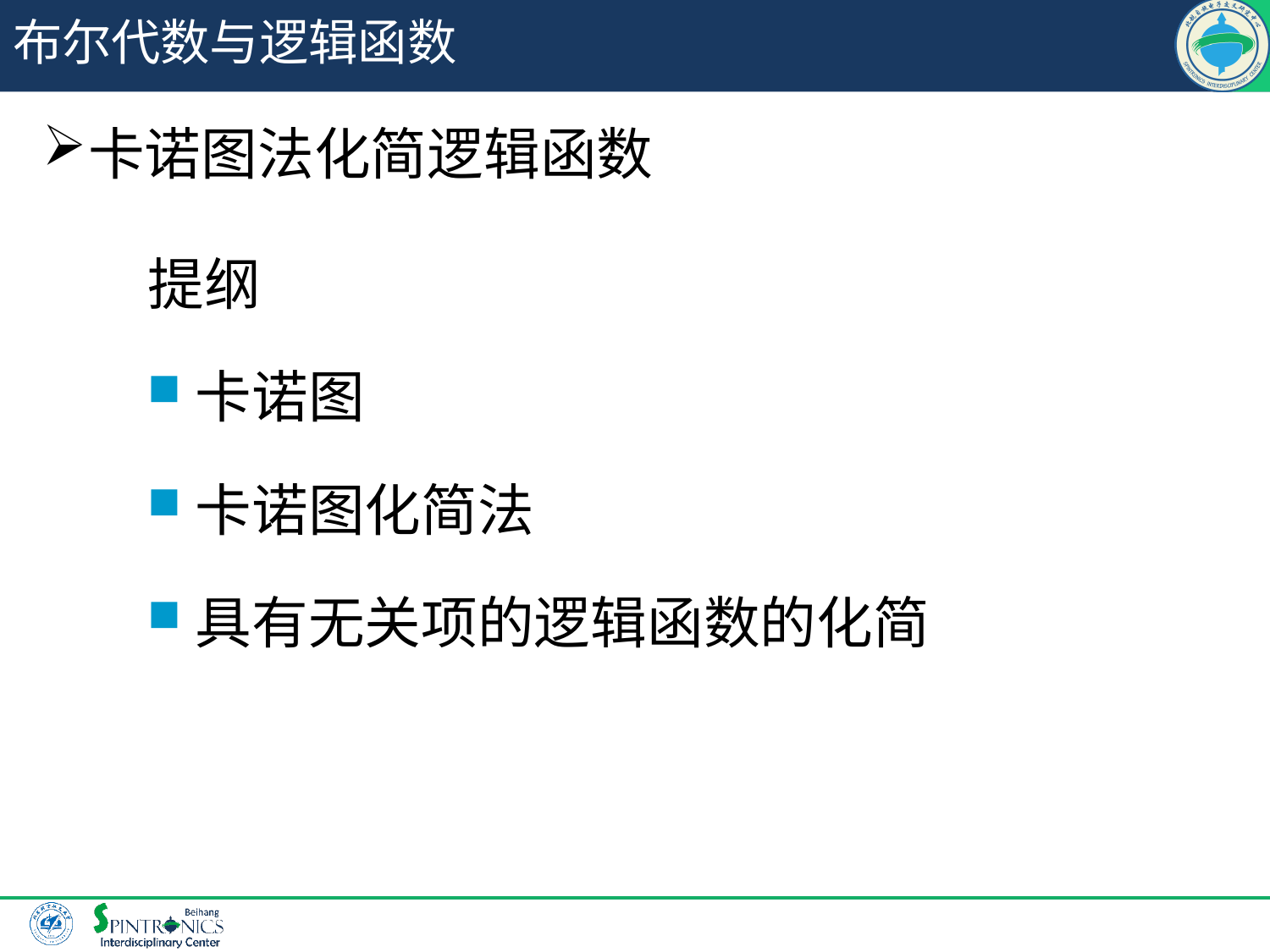

# 布尔代数与逻辑函数
卡诺图法化简逻辑函数
提纲
卡诺图
卡诺图化简法
具有无关项的逻辑函数的化简
67